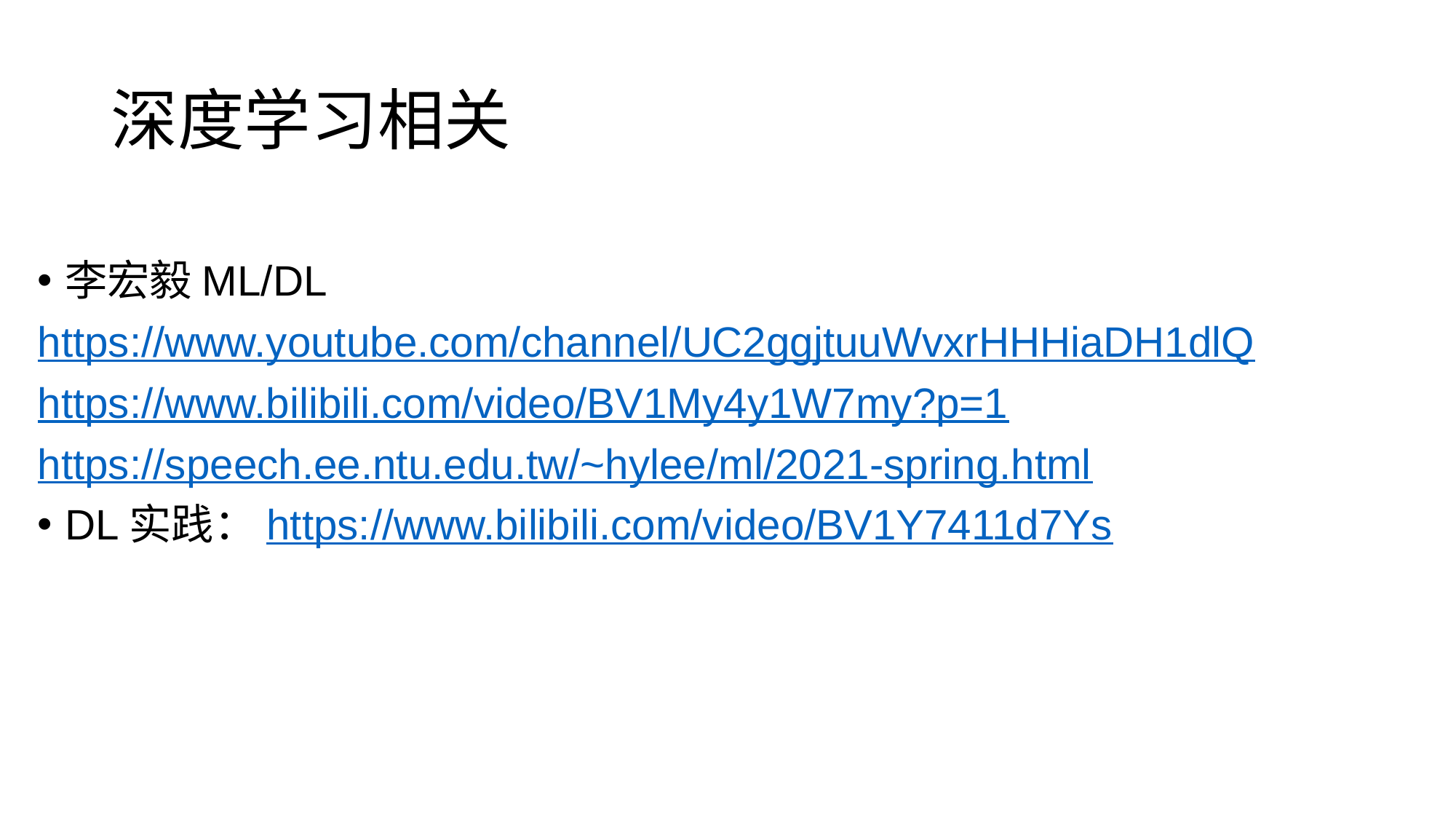

# 深度学习相关
李宏毅ML/DL
https://www.youtube.com/channel/UC2ggjtuuWvxrHHHiaDH1dlQ
https://www.bilibili.com/video/BV1My4y1W7my?p=1
https://speech.ee.ntu.edu.tw/~hylee/ml/2021-spring.html
DL实践：https://www.bilibili.com/video/BV1Y7411d7Ys